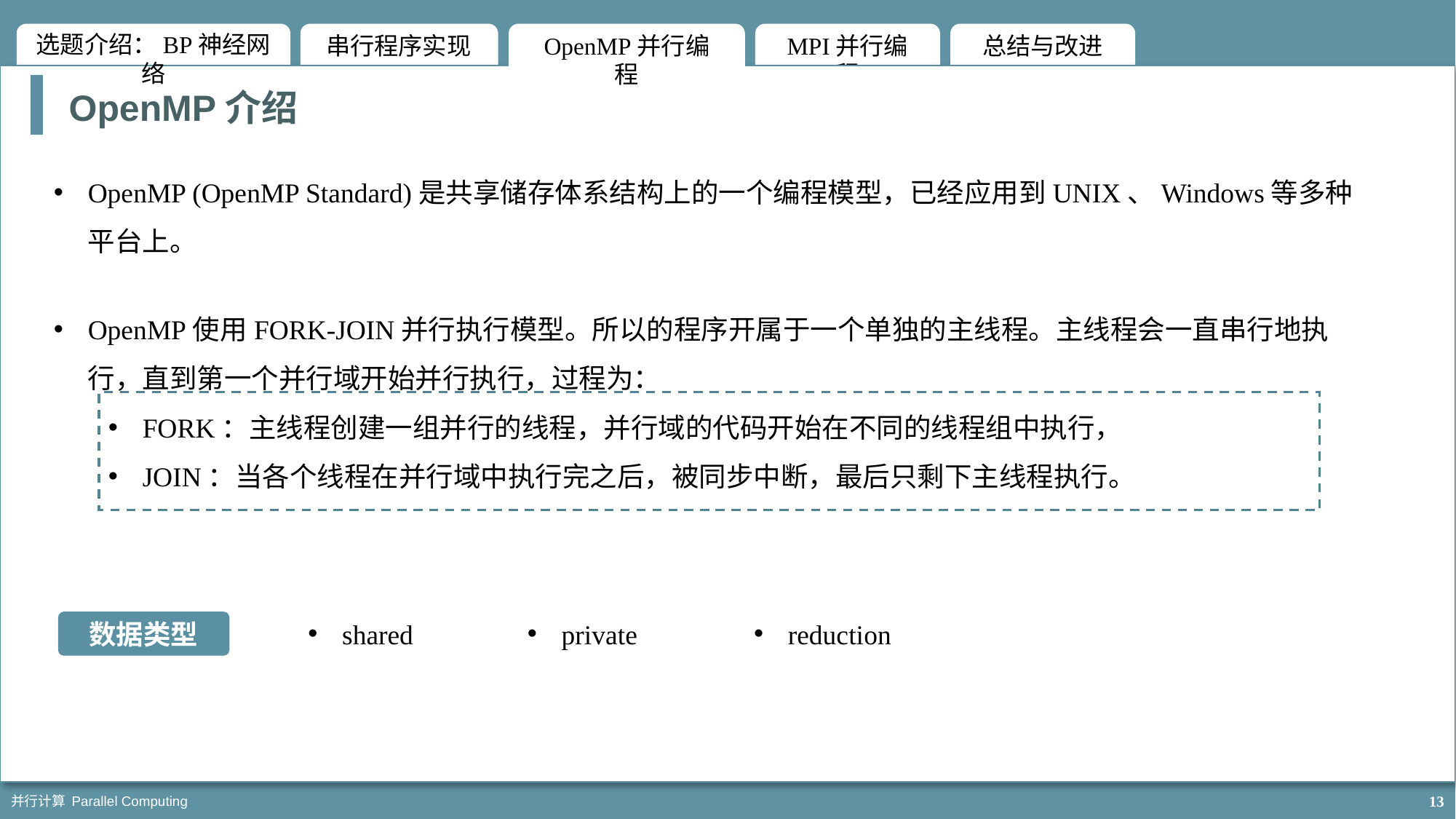

OpenMP介绍
OpenMP (OpenMP Standard)是共享储存体系结构上的一个编程模型，已经应用到UNIX、Windows等多种平台上。
OpenMP使用FORK-JOIN并行执行模型。所以的程序开属于一个单独的主线程。主线程会一直串行地执行，直到第一个并行域开始并行执行，过程为：
FORK：主线程创建一组并行的线程，并行域的代码开始在不同的线程组中执行，
JOIN：当各个线程在并行域中执行完之后，被同步中断，最后只剩下主线程执行。

数据类型
shared
private
reduction
并行计算 Parallel Computing
13